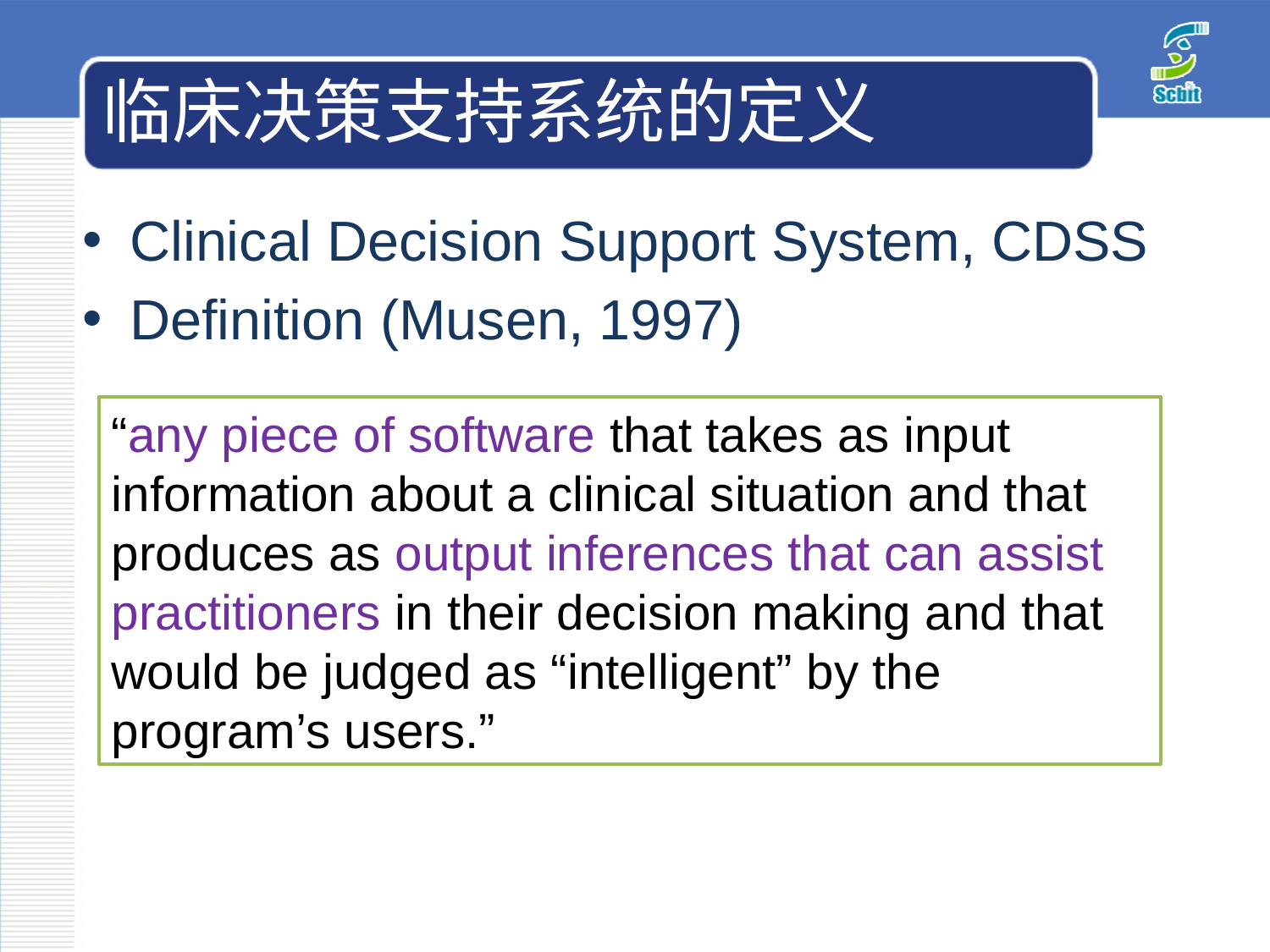

# 临床决策支持系统的定义
Clinical Decision Support System, CDSS
Definition (Musen, 1997)
“any piece of software that takes as input information about a clinical situation and that produces as output inferences that can assist practitioners in their decision making and that would be judged as “intelligent” by the program’s users.”